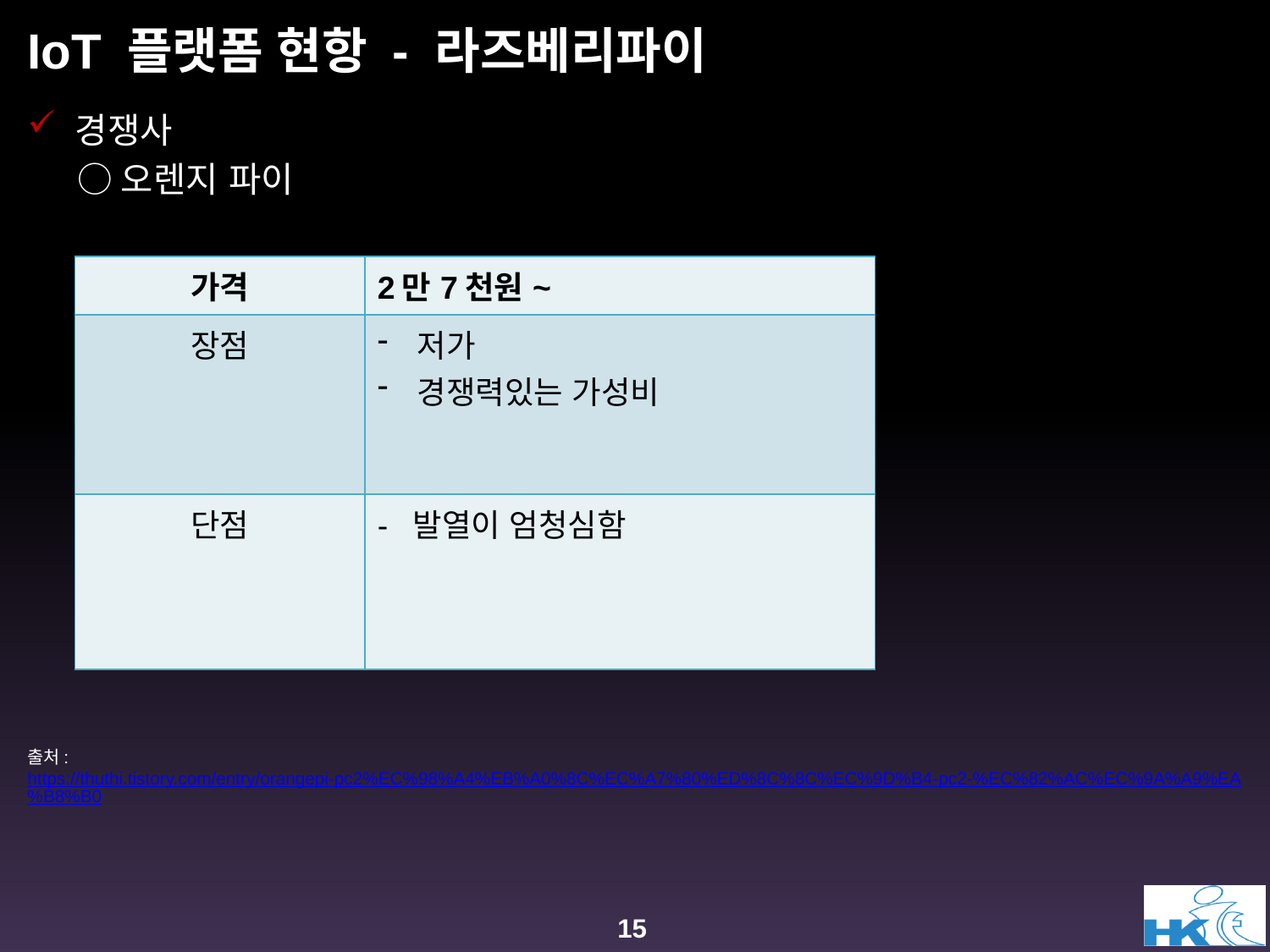

# IoT 플랫폼 현항 - 라즈베리파이
경쟁사
     ○오렌지 파이

출처: https://thuthi.tistory.com/entry/orangepi-pc2%EC%98%A4%EB%A0%8C%EC%A7%80%ED%8C%8C%EC%9D%B4-pc2-%EC%82%AC%EC%9A%A9%EA%B8%B0

| 가격 | 2만7천원~ |
| --- | --- |
| 장점 | 저가 경쟁력있는 가성비 |
| 단점 | - 발열이 엄청심함 |
15